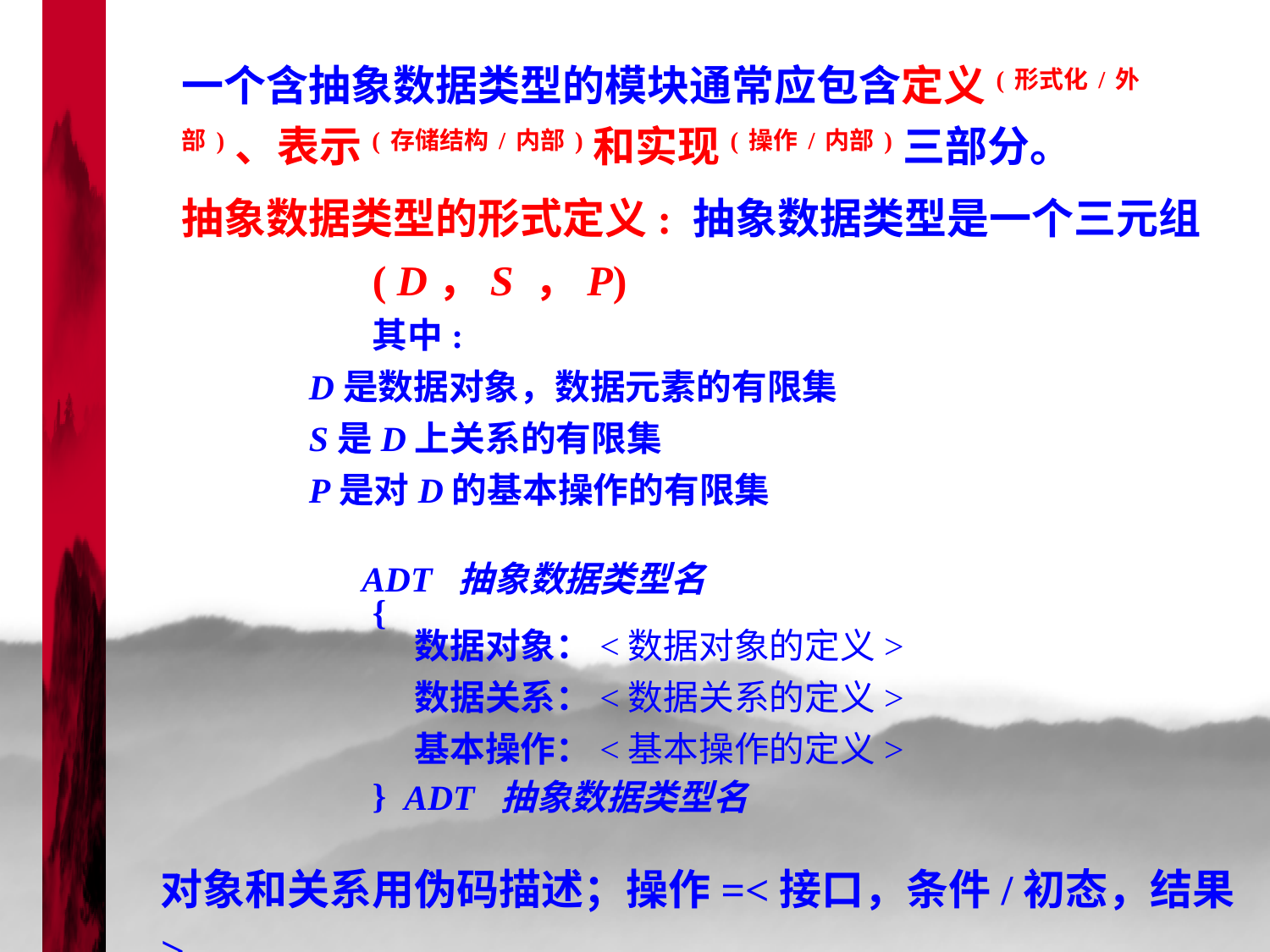

一个含抽象数据类型的模块通常应包含定义(形式化/外部)、表示(存储结构/内部)和实现(操作/内部)三部分。
抽象数据类型的形式定义: 抽象数据类型是一个三元组
( D，S ，P)
其中:
D是数据对象，数据元素的有限集
S是D上关系的有限集
P是对D的基本操作的有限集

ADT  抽象数据类型名
{
}
ADT  抽象数据类型名
数据对象：<数据对象的定义>
数据关系：<数据关系的定义>
基本操作：<基本操作的定义>
对象和关系用伪码描述；操作=<接口，条件/初态，结果>